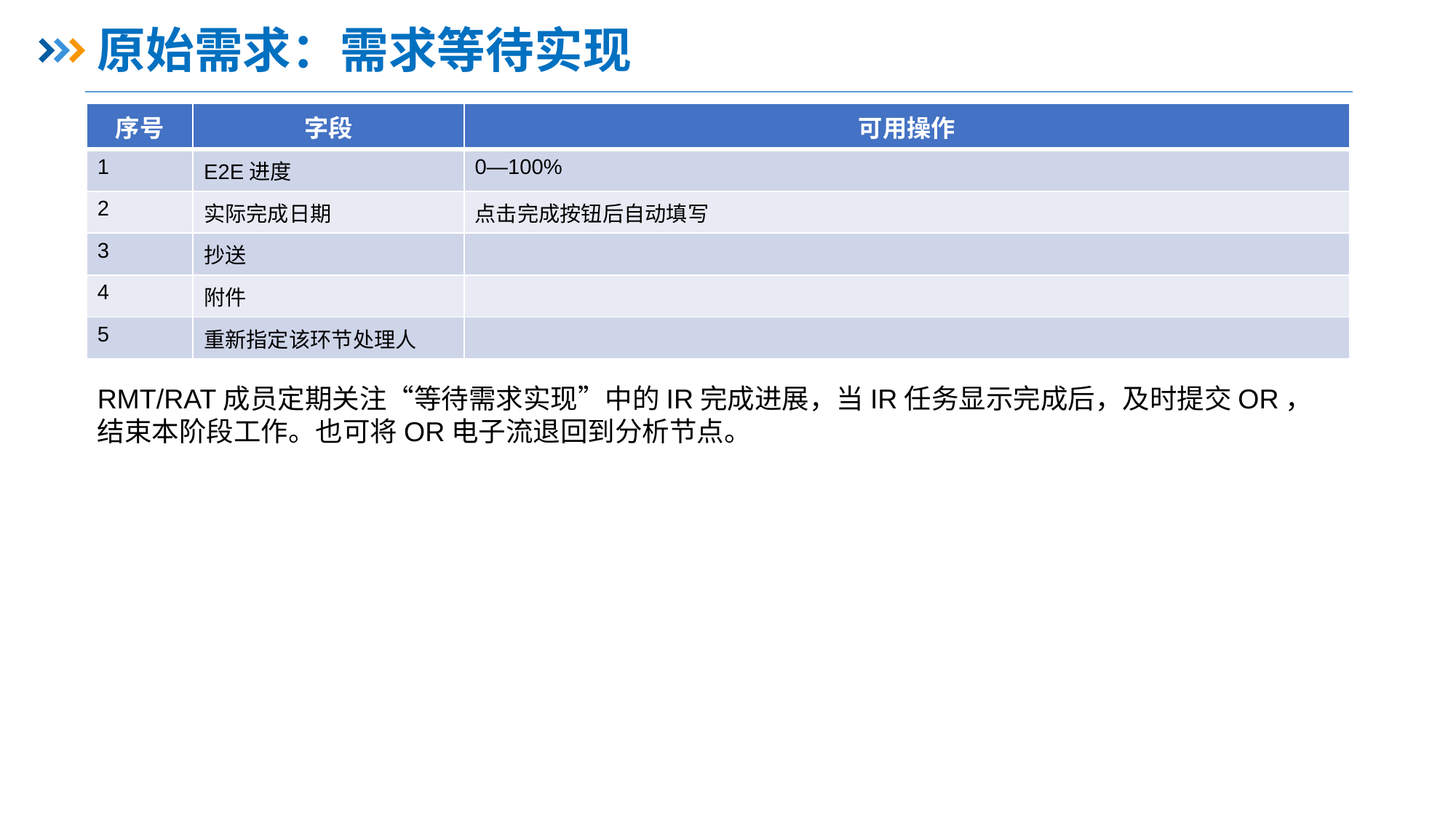

# 原始需求：需求等待实现
| 序号 | 字段 | 可用操作 |
| --- | --- | --- |
| 1 | E2E进度 | 0—100% |
| 2 | 实际完成日期 | 点击完成按钮后自动填写 |
| 3 | 抄送 |  |
| 4 | 附件 |  |
| 5 | 重新指定该环节处理人 |  |
RMT/RAT成员定期关注“等待需求实现”中的IR完成进展，当IR任务显示完成后，及时提交OR，结束本阶段工作。也可将OR电子流退回到分析节点。